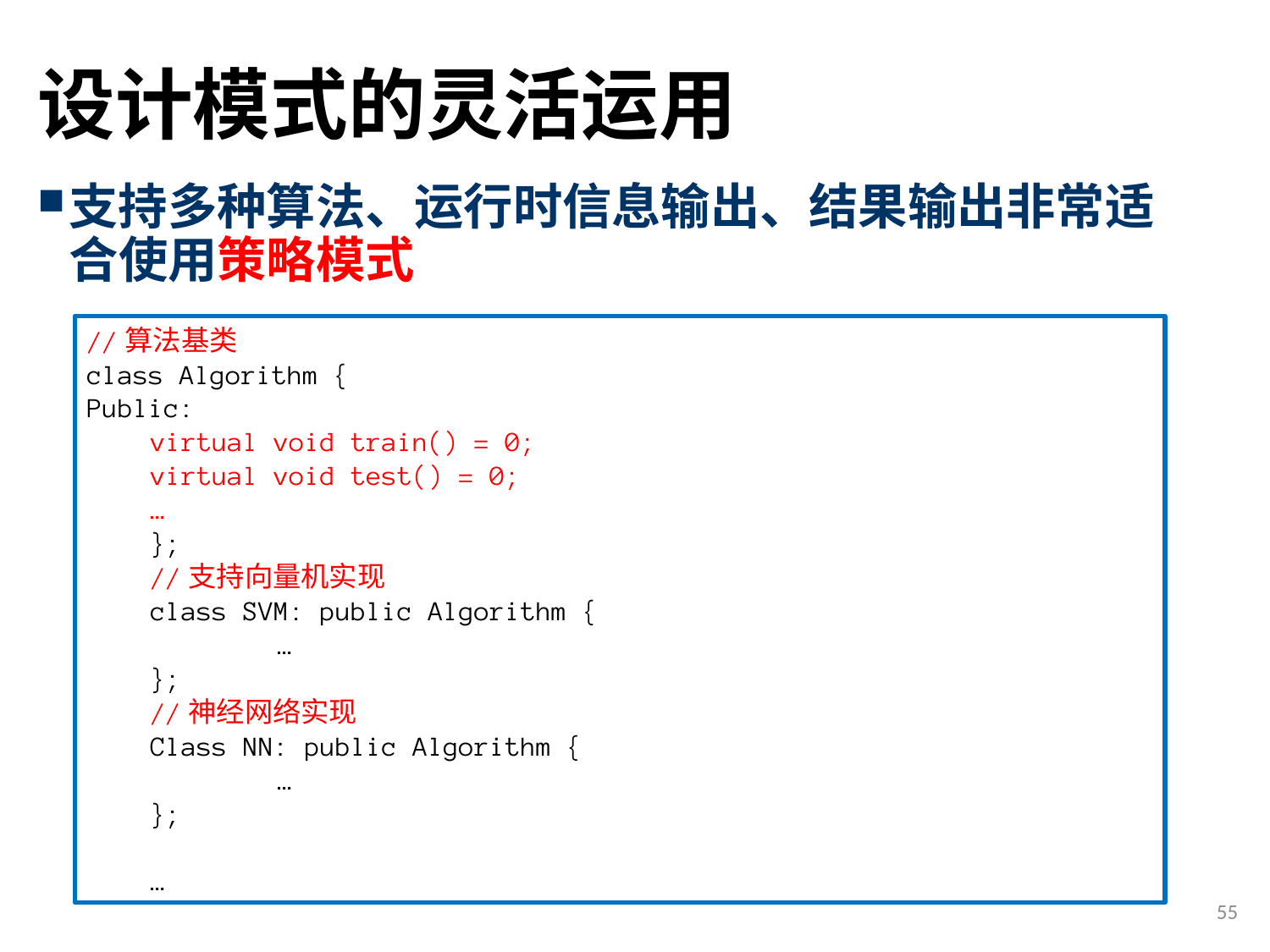

# 设计模式的灵活运用
支持多种算法、运行时信息输出、结果输出非常适合使用策略模式
//算法基类
class Algorithm {
Public:
virtual void train() = 0;
virtual void test() = 0;
…
};
//支持向量机实现
class SVM: public Algorithm {
	…
};
//神经网络实现
Class NN: public Algorithm {
	…
};

…
55